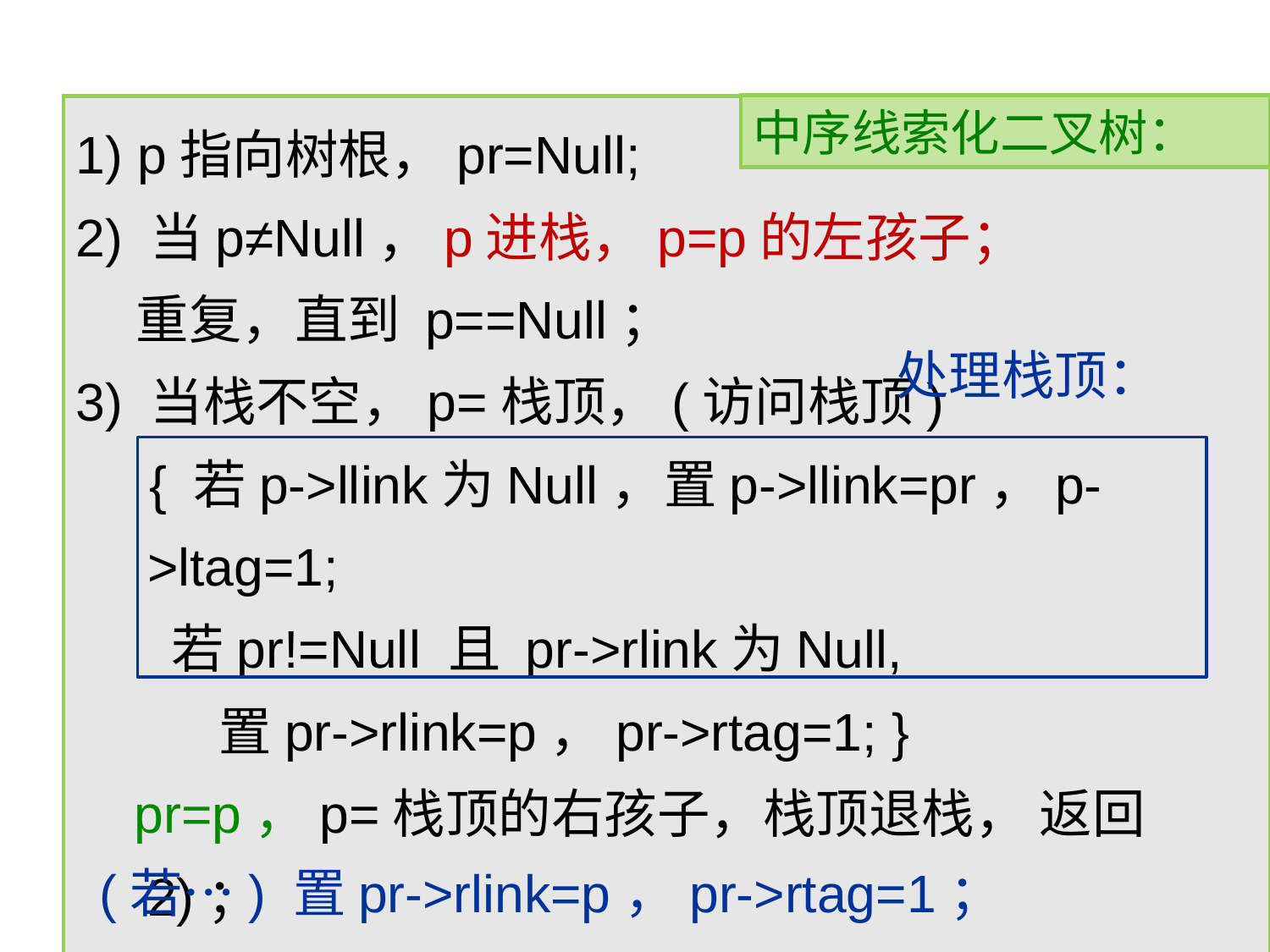

中序线索化二叉树：
1) p指向树根，pr=Null;
2) 当p≠Null，p进栈，p=p的左孩子；
    重复，直到 p==Null；
3) 当栈不空，p=栈顶，(访问栈顶)
     { 若p->llink为Null，置p->llink=pr，p->ltag=1;
       若pr!=Null 且 pr->rlink为Null,
           置pr->rlink=p，pr->rtag=1; }
    pr=p，p=栈顶的右孩子，栈顶退栈， 返回2)；
4) 若栈空且p为Null，即遍历结束，
                                                            结束。
处理栈顶：

(若…) 置pr->rlink=p，pr->rtag=1；